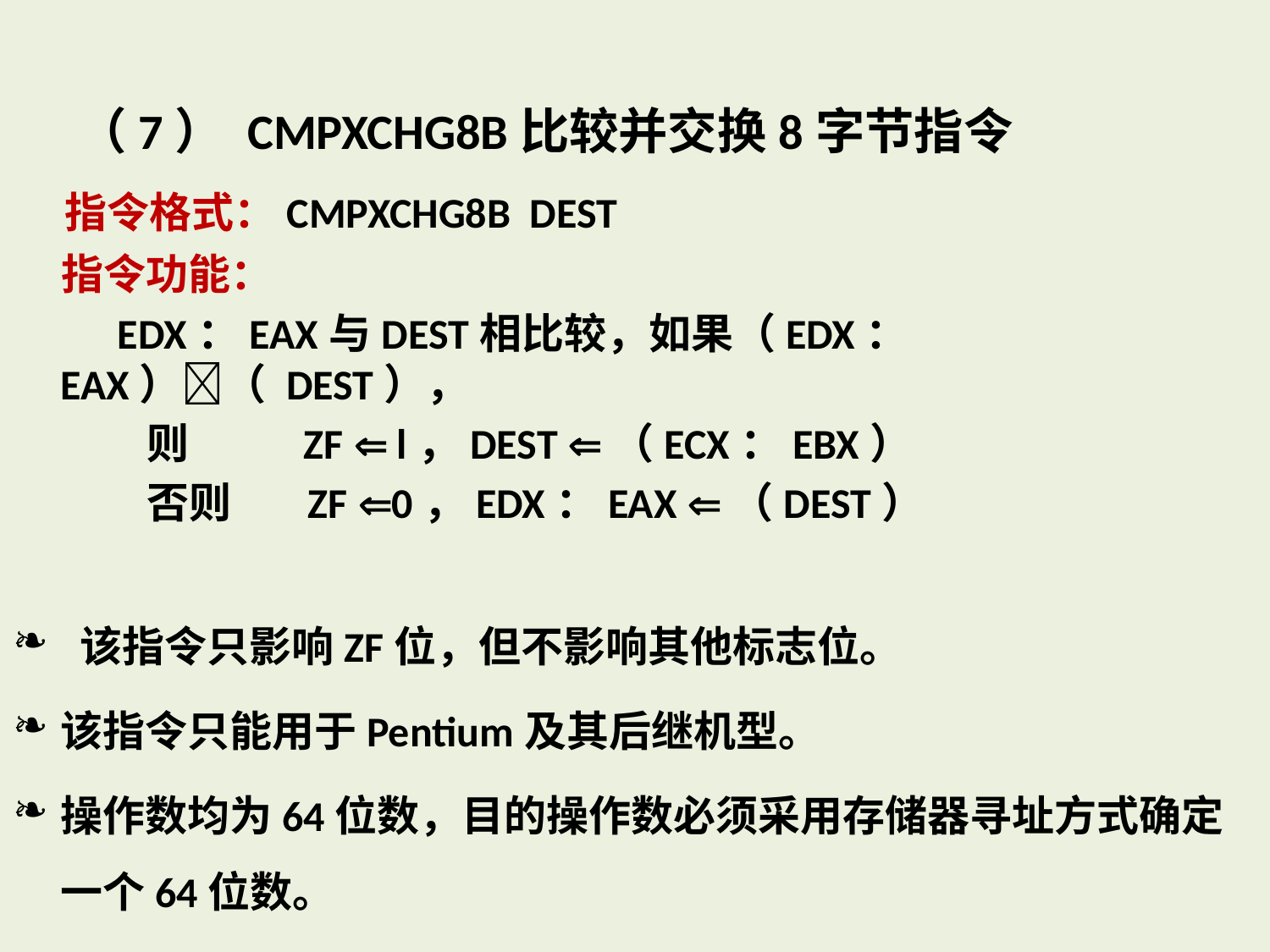

（7） CMPXCHG8B比较并交换8字节指令
   指令格式：CMPXCHG8B  DEST
    指令功能：
           EDX：EAX与DEST相比较，如果（EDX：  EAX）=（ DEST），
             则           ZF ⇐ l，DEST ⇐（ECX：EBX）
             否则       ZF ⇐0，EDX：EAX ⇐（DEST）

 该指令只影响ZF位，但不影响其他标志位。
该指令只能用于Pentium及其后继机型。
操作数均为64位数，目的操作数必须采用存储器寻址方式确定一个64位数。
151